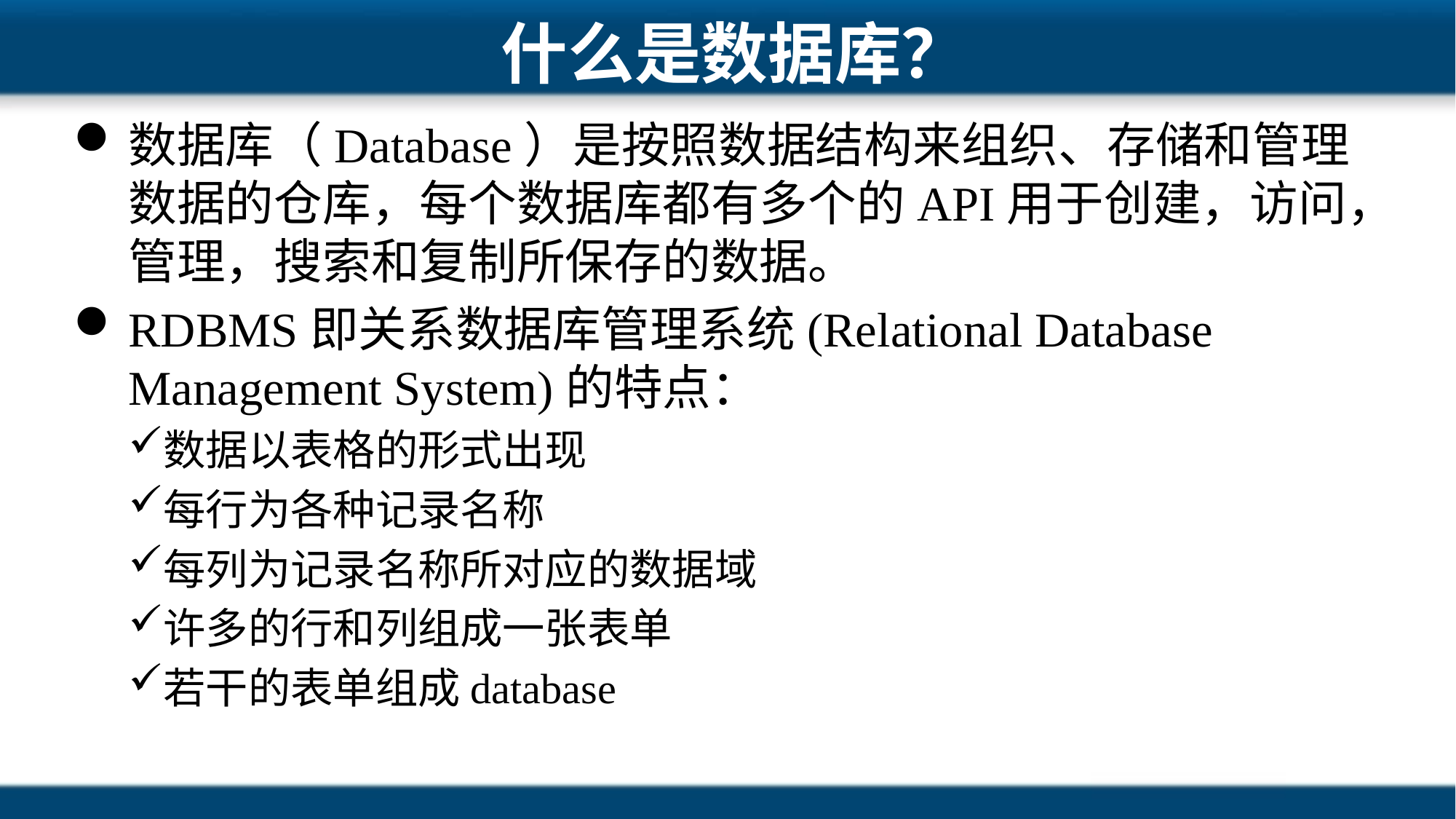

# 什么是数据库？
数据库（Database）是按照数据结构来组织、存储和管理数据的仓库，每个数据库都有多个的API用于创建，访问，管理，搜索和复制所保存的数据。
RDBMS即关系数据库管理系统(Relational Database Management System)的特点：
数据以表格的形式出现
每行为各种记录名称
每列为记录名称所对应的数据域
许多的行和列组成一张表单
若干的表单组成database